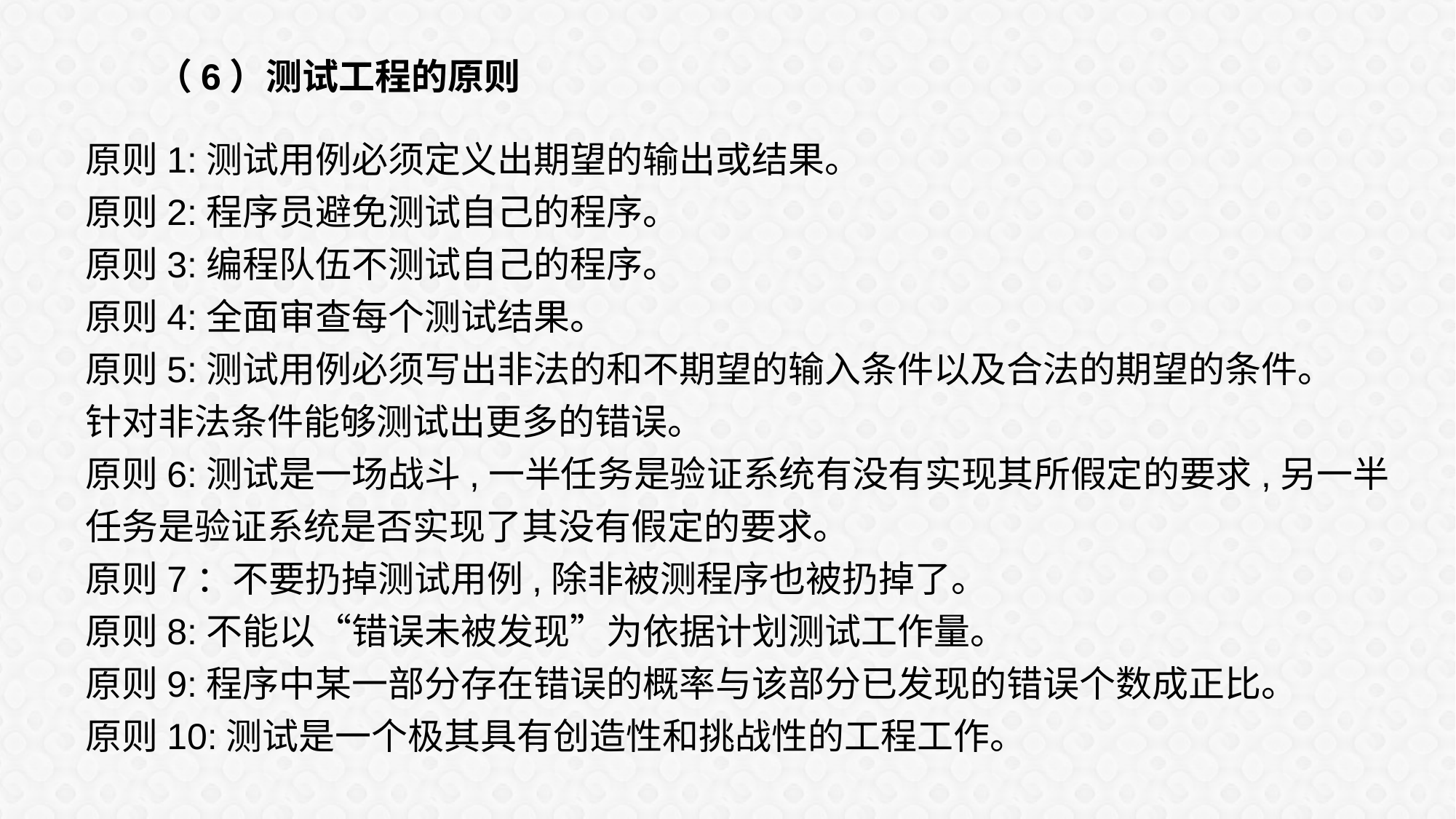

# （6）测试工程的原则
原则1:测试用例必须定义出期望的输出或结果。
原则2:程序员避免测试自己的程序。
原则3:编程队伍不测试自己的程序。
原则4:全面审查每个测试结果。
原则5:测试用例必须写出非法的和不期望的输入条件以及合法的期望的条件。
针对非法条件能够测试出更多的错误。
原则6:测试是一场战斗,一半任务是验证系统有没有实现其所假定的要求,另一半
任务是验证系统是否实现了其没有假定的要求。
原则7：不要扔掉测试用例,除非被测程序也被扔掉了。
原则8:不能以“错误未被发现”为依据计划测试工作量。
原则9:程序中某一部分存在错误的概率与该部分已发现的错误个数成正比。
原则10:测试是一个极其具有创造性和挑战性的工程工作。